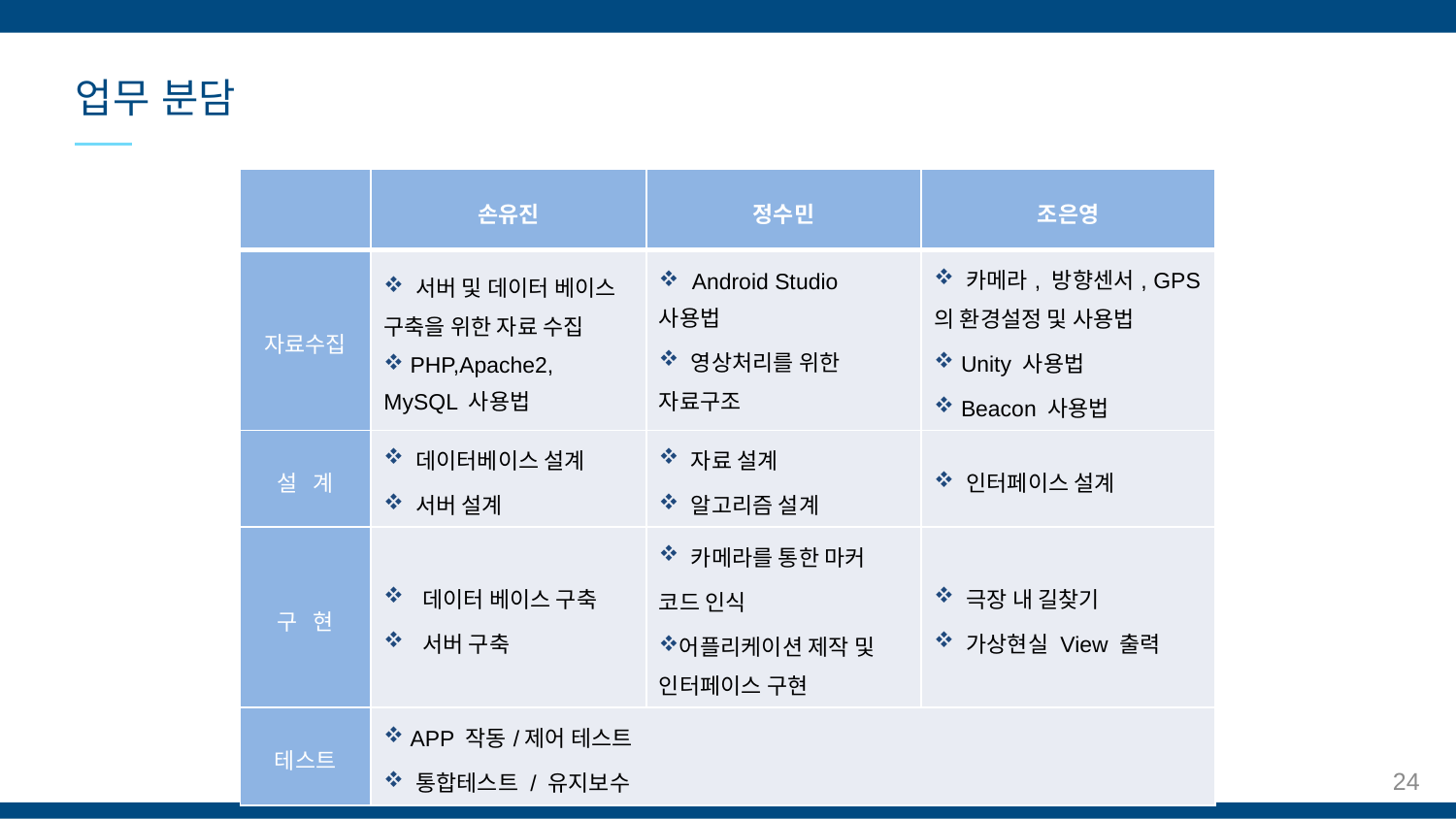

업무 분담
|  | 손유진 | 정수민 | 조은영 |
| --- | --- | --- | --- |
| 자료수집 | 서버 및 데이터 베이스 구축을 위한 자료 수집 PHP,Apache2, MySQL 사용법 | Android Studio 사용법 영상처리를 위한 자료구조 | 카메라, 방향센서, GPS의 환경설정 및 사용법 Unity 사용법 Beacon 사용법 |
| 설 계 | 데이터베이스 설계 서버 설계 | 자료 설계 알고리즘 설계 | 인터페이스 설계 |
| 구 현 | 데이터 베이스 구축 서버 구축 | 카메라를 통한 마커 코드 인식 어플리케이션 제작 및 인터페이스 구현 | 극장 내 길찾기 가상현실 View 출력 |
| 테스트 | APP 작동/제어 테스트 통합테스트 / 유지보수 |  |  |
24